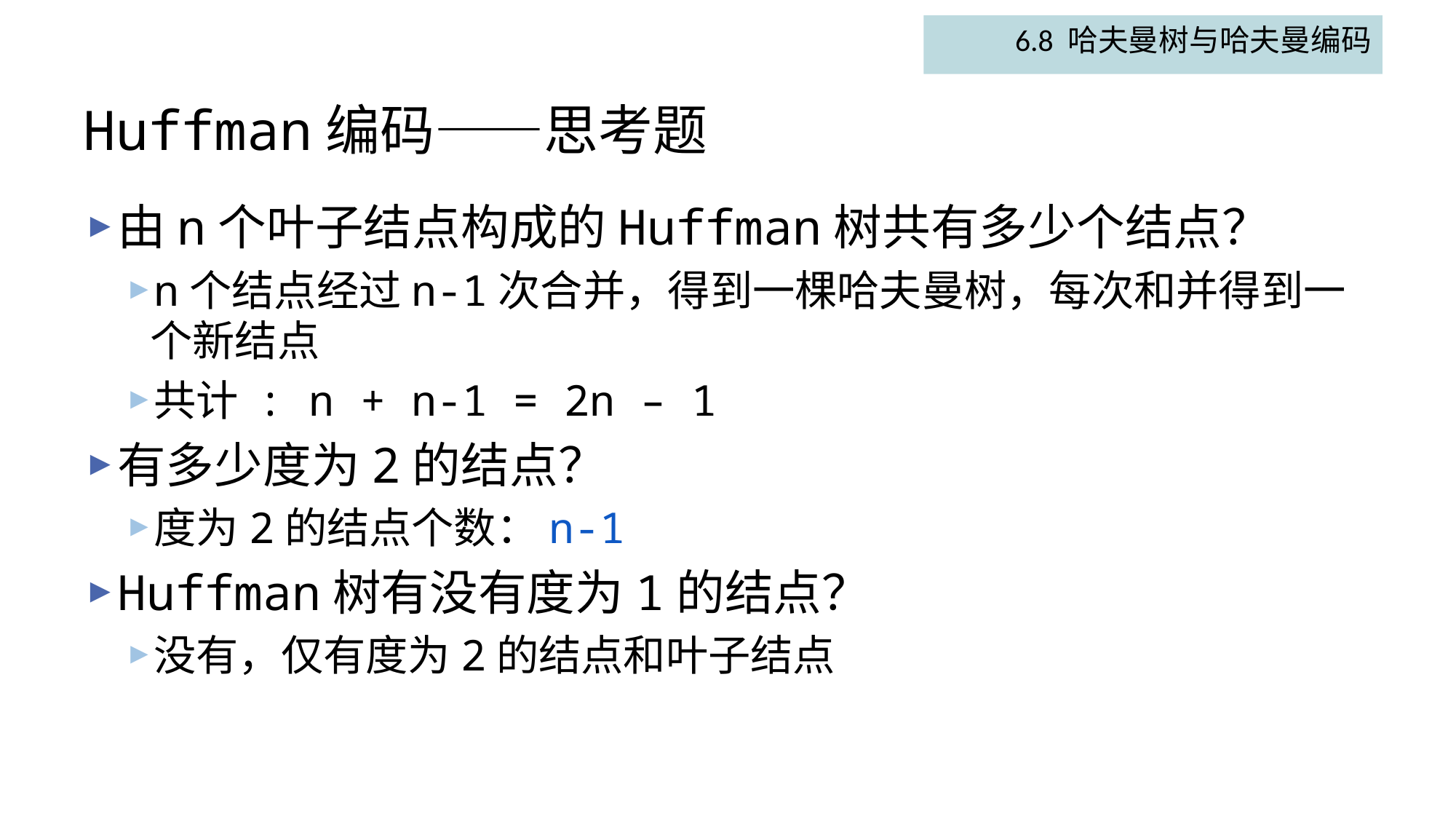

6.8 哈夫曼树与哈夫曼编码
# Huffman编码——思考题
由n个叶子结点构成的Huffman树共有多少个结点？
n个结点经过n-1次合并，得到一棵哈夫曼树，每次和并得到一个新结点
共计 : n + n-1 = 2n – 1
有多少度为2的结点？
度为2的结点个数：n-1
Huffman树有没有度为1的结点？
没有，仅有度为2的结点和叶子结点